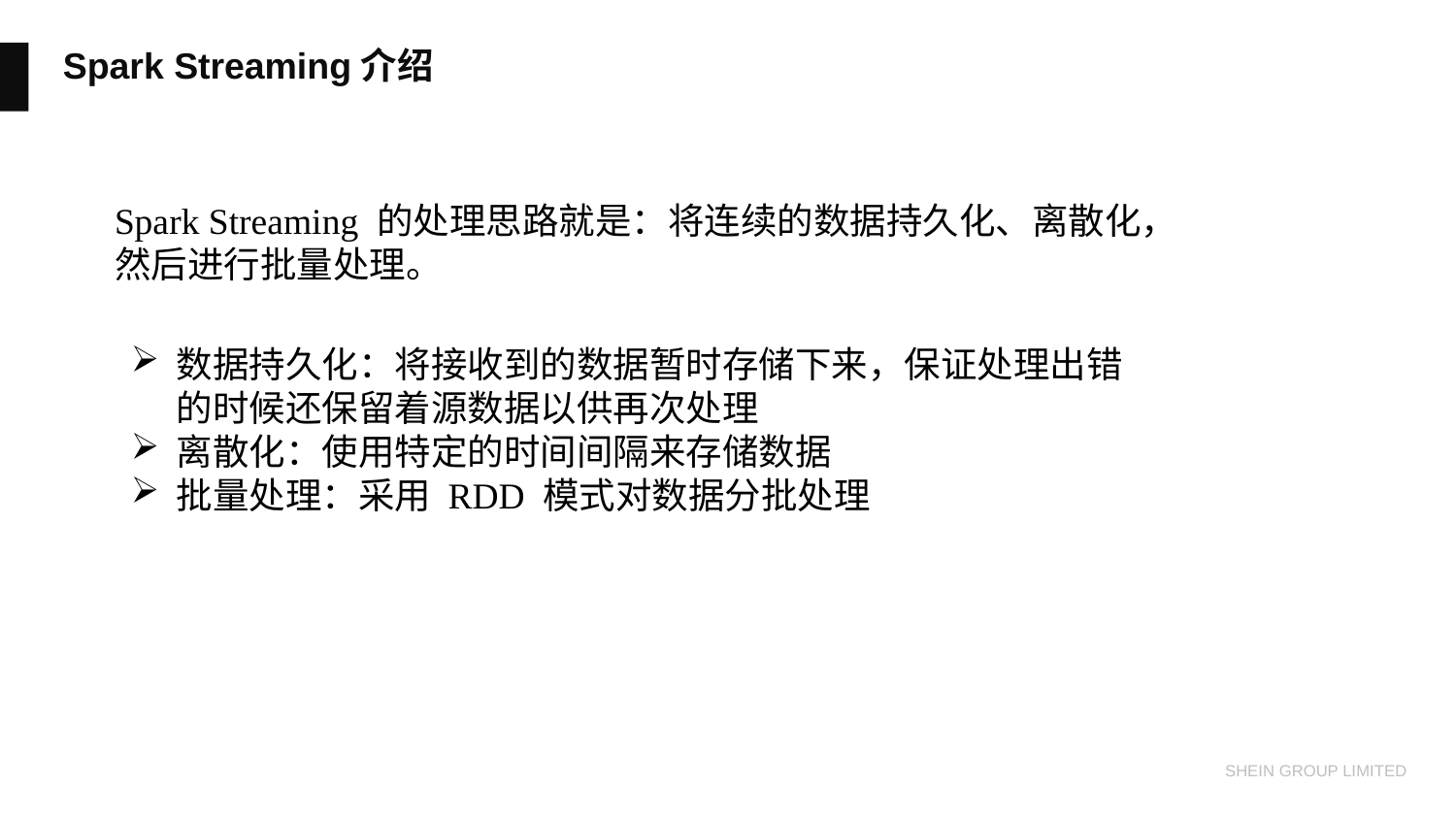

Spark Streaming介绍
Spark Streaming 的处理思路就是：将连续的数据持久化、离散化，然后进行批量处理。
数据持久化：将接收到的数据暂时存储下来，保证处理出错的时候还保留着源数据以供再次处理
离散化：使用特定的时间间隔来存储数据
批量处理：采用 RDD 模式对数据分批处理
SHEIN GROUP LIMITED